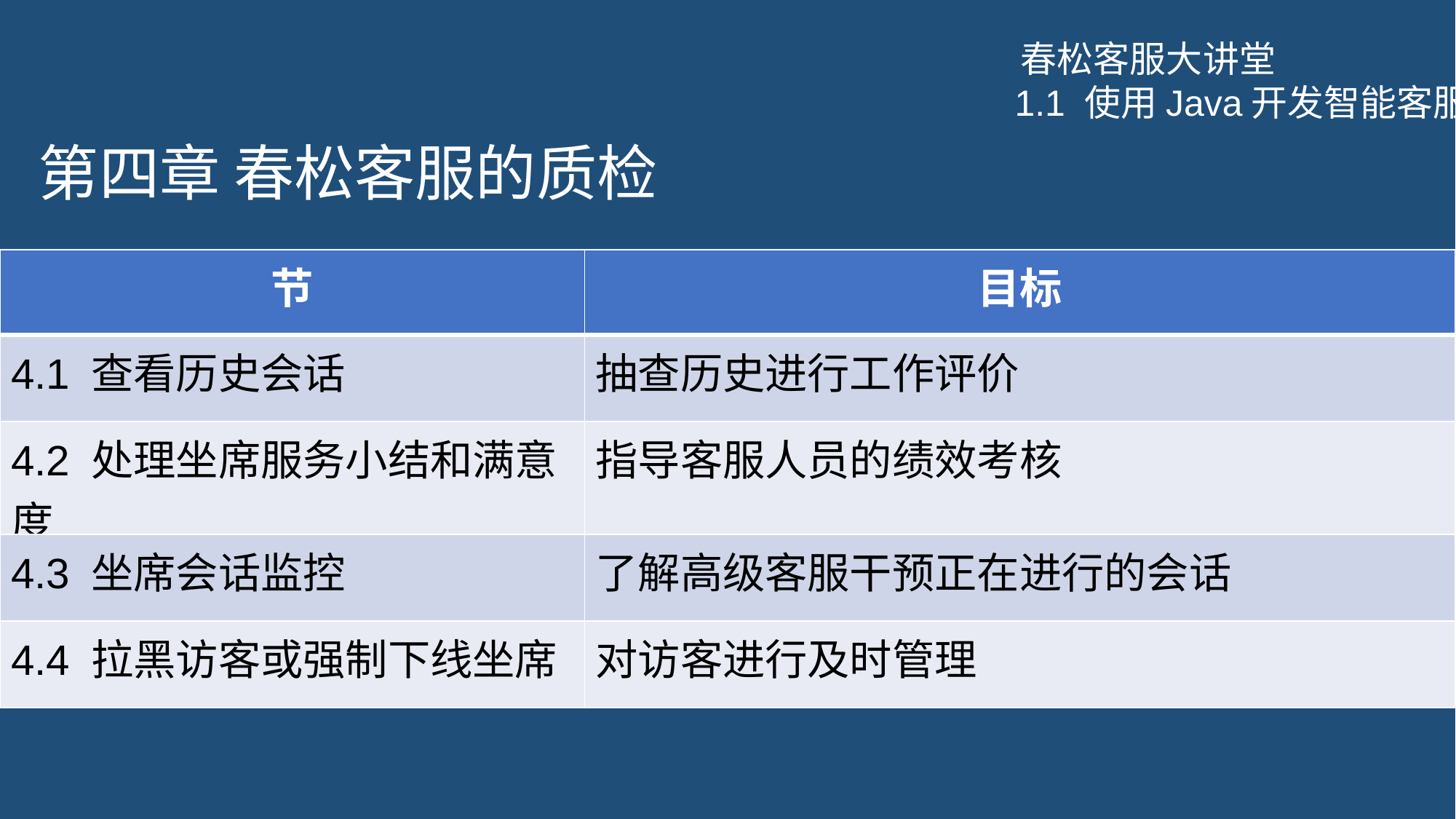

春松客服大讲堂
1.1 使用Java开发智能客服
第四章 春松客服的质检
| 节 | 目标 |
| --- | --- |
| 4.1 查看历史会话 | 抽查历史进行工作评价 |
| 4.2 处理坐席服务小结和满意度 | 指导客服人员的绩效考核 |
| 4.3 坐席会话监控 | 了解高级客服干预正在进行的会话 |
| 4.4 拉黑访客或强制下线坐席 | 对访客进行及时管理 |